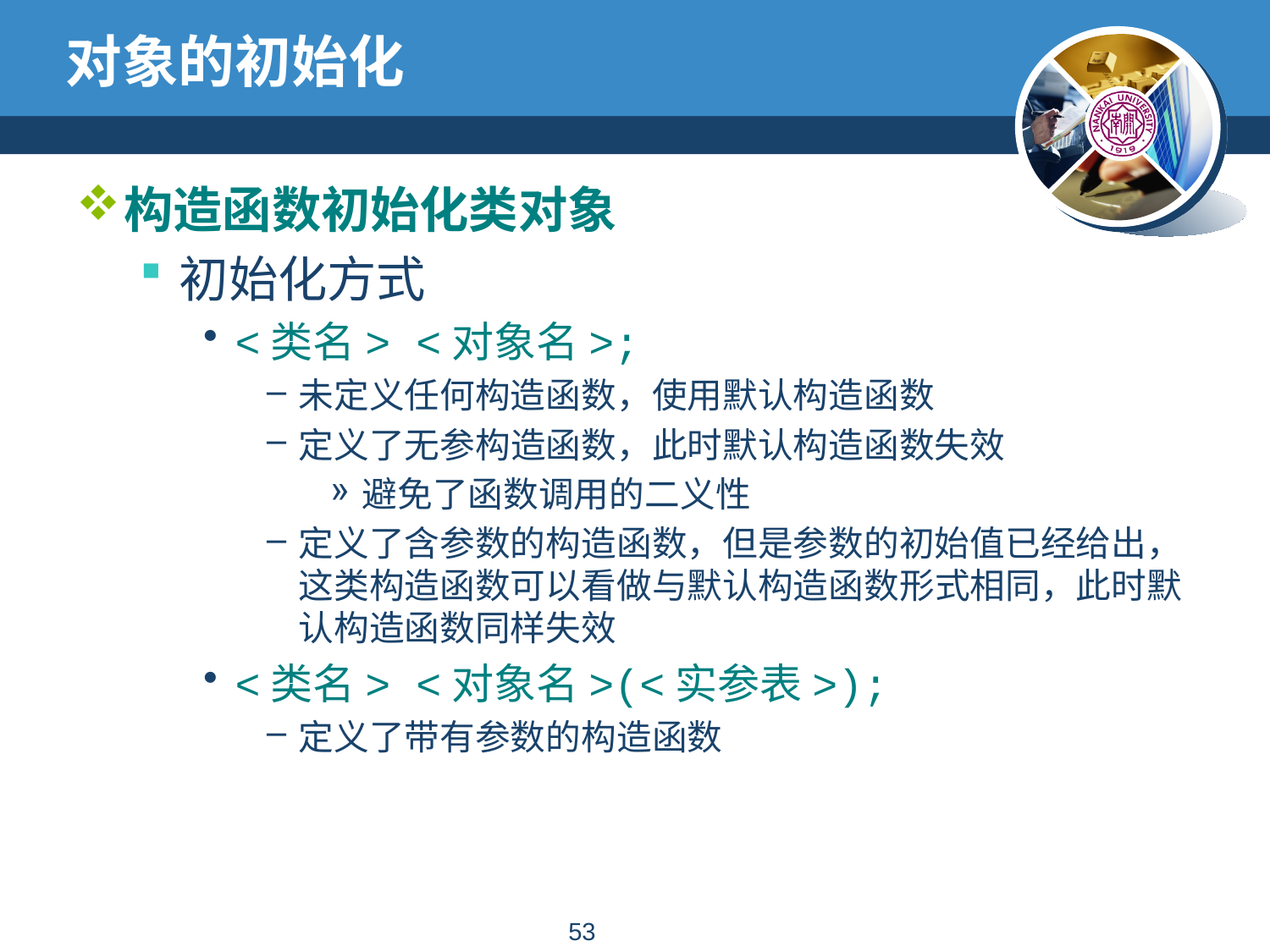

# 对象的初始化
构造函数初始化类对象
初始化方式
<类名> <对象名>;
未定义任何构造函数，使用默认构造函数
定义了无参构造函数，此时默认构造函数失效
避免了函数调用的二义性
定义了含参数的构造函数，但是参数的初始值已经给出，这类构造函数可以看做与默认构造函数形式相同，此时默认构造函数同样失效
<类名> <对象名>(<实参表>);
定义了带有参数的构造函数
53